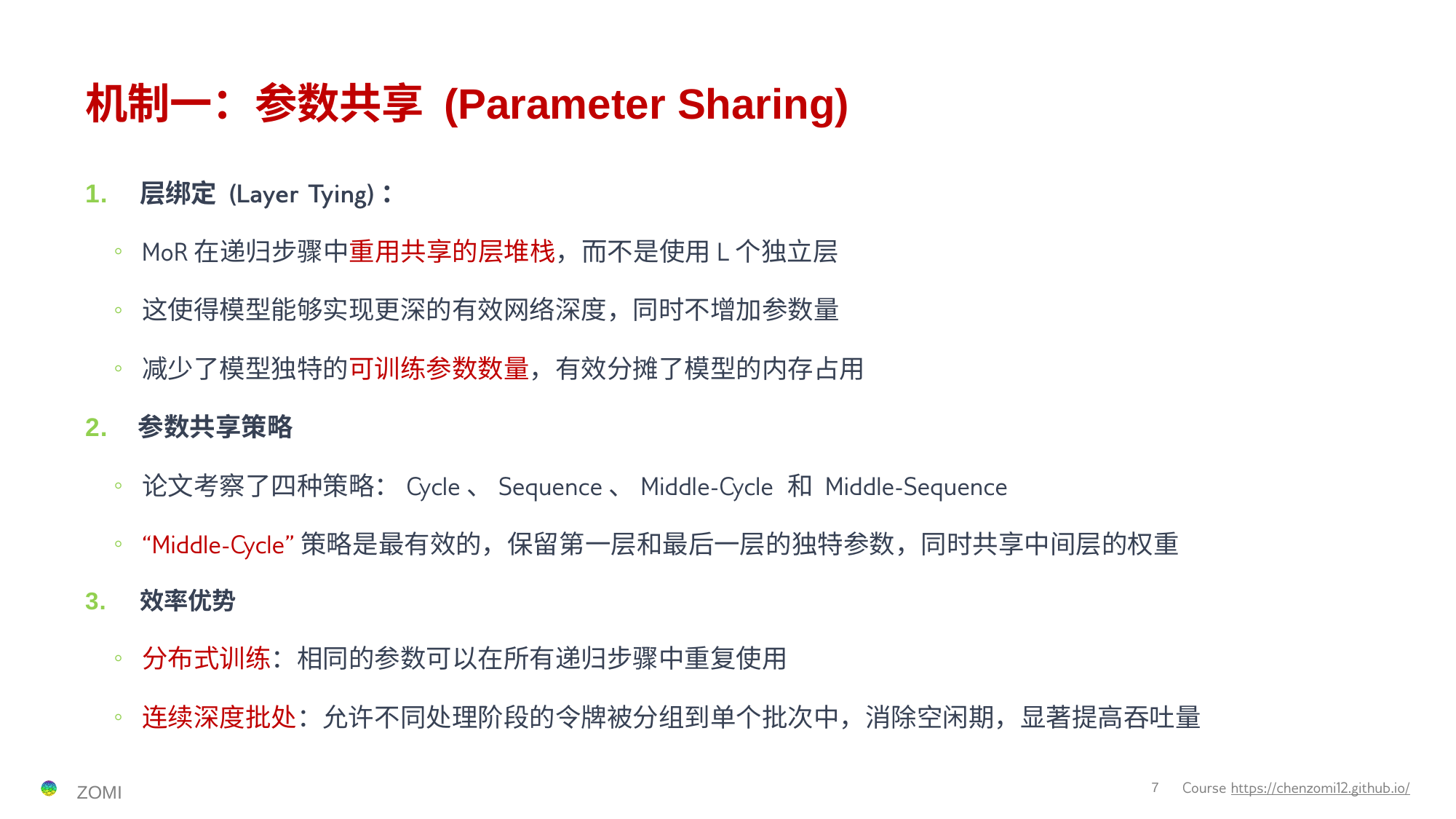

# 机制一：参数共享 (Parameter Sharing)
层绑定 (Layer Tying)：
MoR在递归步骤中重用共享的层堆栈，而不是使用L个独立层
这使得模型能够实现更深的有效网络深度，同时不增加参数量
减少了模型独特的可训练参数数量，有效分摊了模型的内存占用
 参数共享策略
论文考察了四种策略：Cycle、Sequence、Middle-Cycle 和 Middle-Sequence
“Middle-Cycle”策略是最有效的，保留第一层和最后一层的独特参数，同时共享中间层的权重
效率优势
分布式训练：相同的参数可以在所有递归步骤中重复使用
连续深度批处：允许不同处理阶段的令牌被分组到单个批次中，消除空闲期，显著提高吞吐量